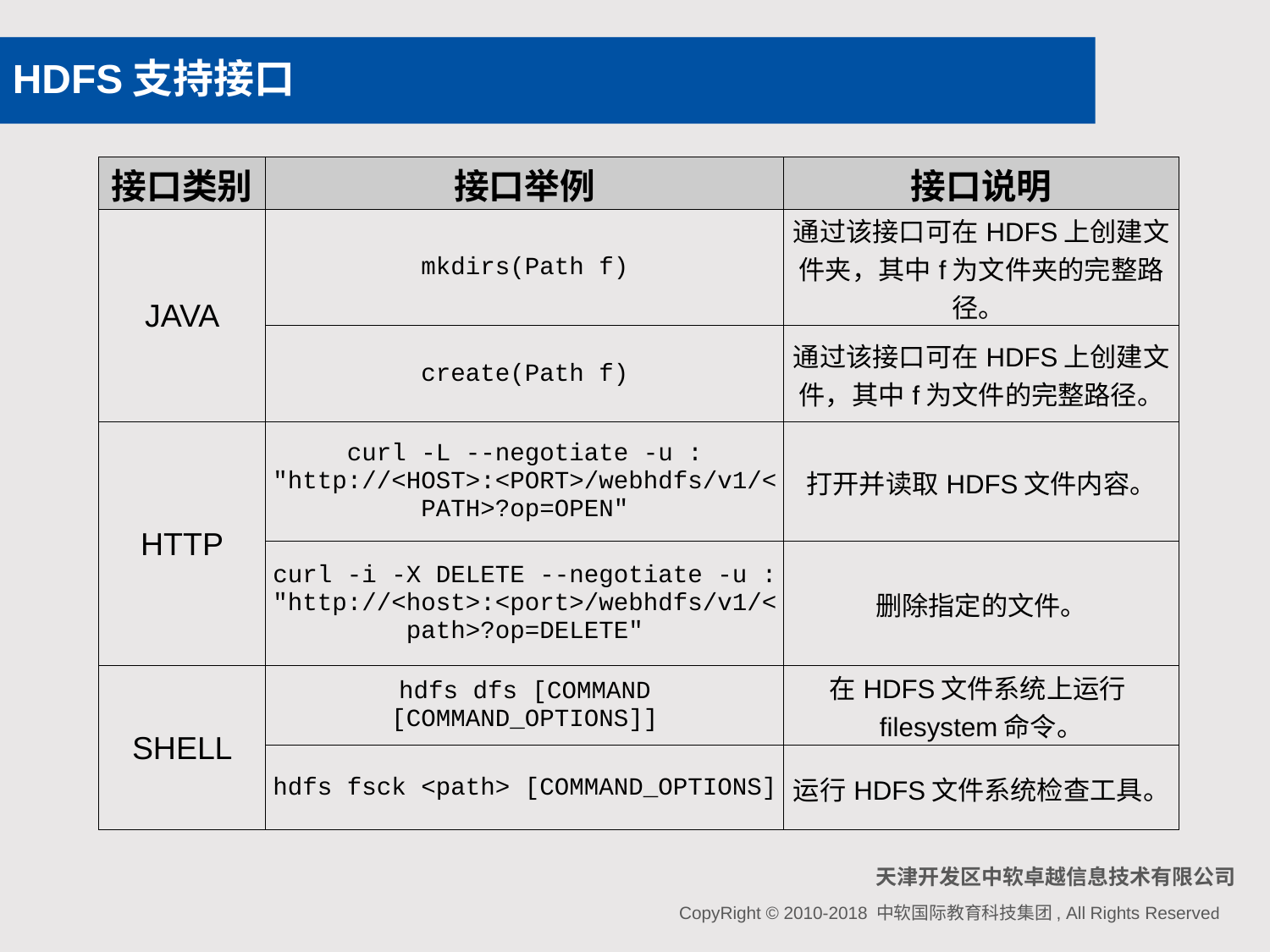

# HDFS支持接口
| 接口类别 | 接口举例 | 接口说明 |
| --- | --- | --- |
| JAVA | mkdirs(Path f) | 通过该接口可在HDFS上创建文件夹，其中f为文件夹的完整路径。 |
|  | create(Path f) | 通过该接口可在HDFS上创建文件，其中f为文件的完整路径。 |
| HTTP | curl -L --negotiate -u : "http://<HOST>:<PORT>/webhdfs/v1/<PATH>?op=OPEN" | 打开并读取HDFS文件内容。 |
|  | curl -i -X DELETE --negotiate -u : "http://<host>:<port>/webhdfs/v1/<path>?op=DELETE" | 删除指定的文件。 |
| SHELL | hdfs dfs [COMMAND [COMMAND\_OPTIONS]] | 在HDFS文件系统上运行filesystem命令。 |
|  | hdfs fsck <path> [COMMAND\_OPTIONS] | 运行HDFS文件系统检查工具。 |